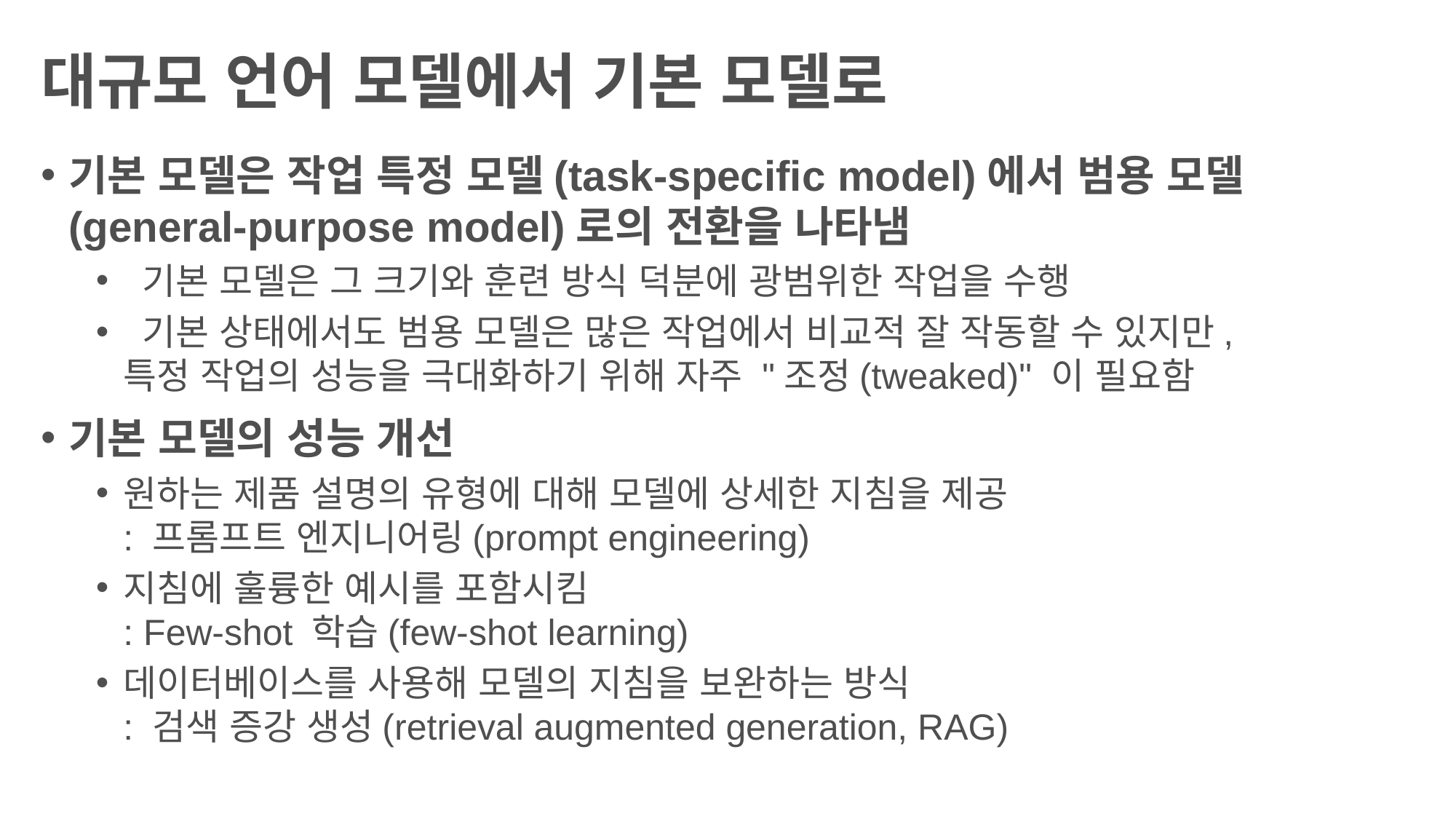

# 대규모 언어 모델에서 기본 모델로
기본 모델은 작업 특정 모델(task-specific model)에서 범용 모델
(general-purpose model)로의 전환을 나타냄
 기본 모델은 그 크기와 훈련 방식 덕분에 광범위한 작업을 수행
 기본 상태에서도 범용 모델은 많은 작업에서 비교적 잘 작동할 수 있지만,
특정 작업의 성능을 극대화하기 위해 자주 "조정(tweaked)" 이 필요함
기본 모델의 성능 개선
원하는 제품 설명의 유형에 대해 모델에 상세한 지침을 제공
: 프롬프트 엔지니어링(prompt engineering)
지침에 훌륭한 예시를 포함시킴
: Few-shot 학습(few-shot learning)
데이터베이스를 사용해 모델의 지침을 보완하는 방식
: 검색 증강 생성(retrieval augmented generation, RAG)